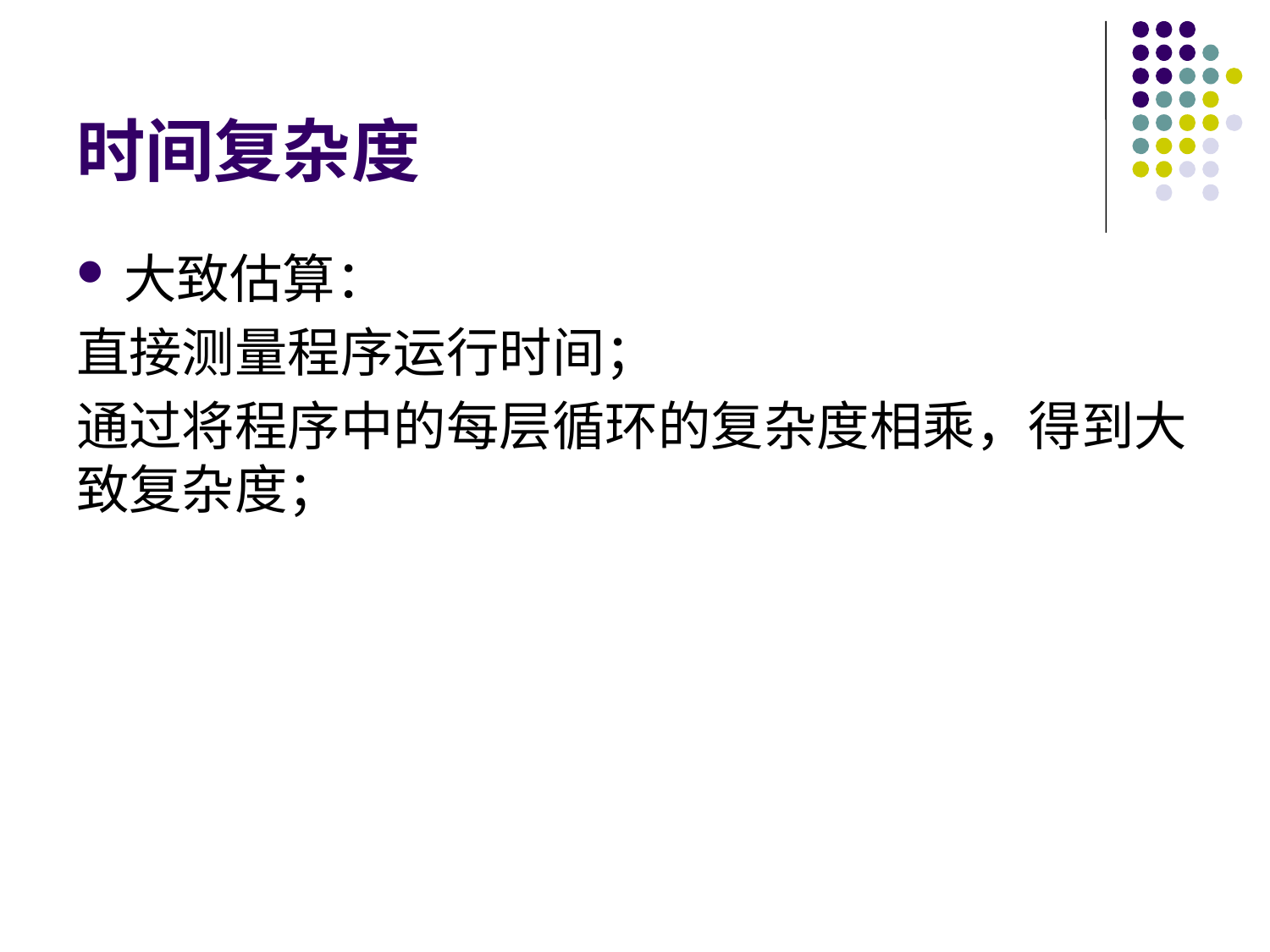

# 时间复杂度
大致估算：
直接测量程序运行时间；
通过将程序中的每层循环的复杂度相乘，得到大致复杂度；